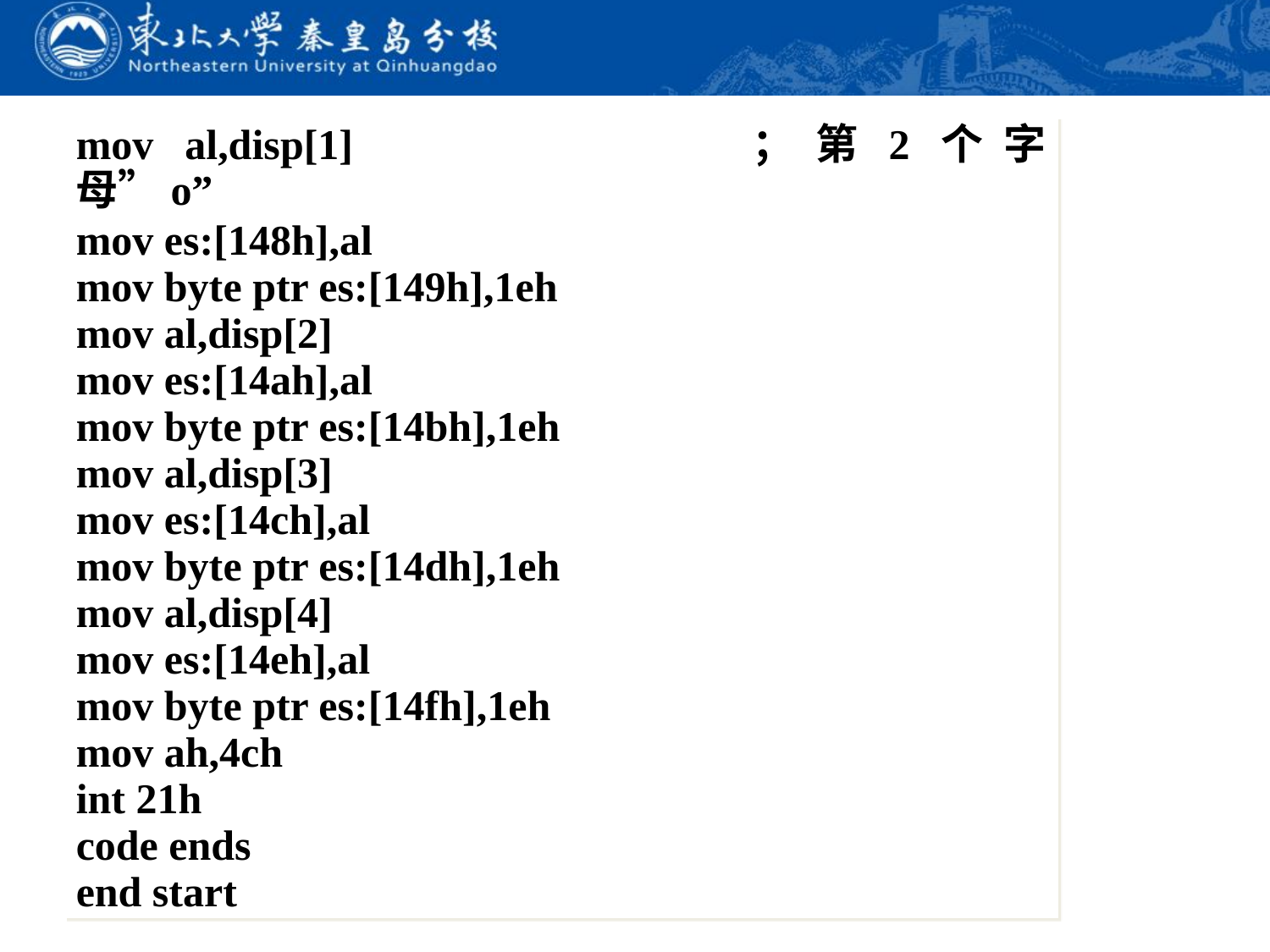

mov al,disp[1]			；第2个字母”o”
mov es:[148h],al
mov byte ptr es:[149h],1eh
mov al,disp[2]
mov es:[14ah],al
mov byte ptr es:[14bh],1eh
mov al,disp[3]
mov es:[14ch],al
mov byte ptr es:[14dh],1eh
mov al,disp[4]
mov es:[14eh],al
mov byte ptr es:[14fh],1eh
mov ah,4ch
int 21h
code ends
end start